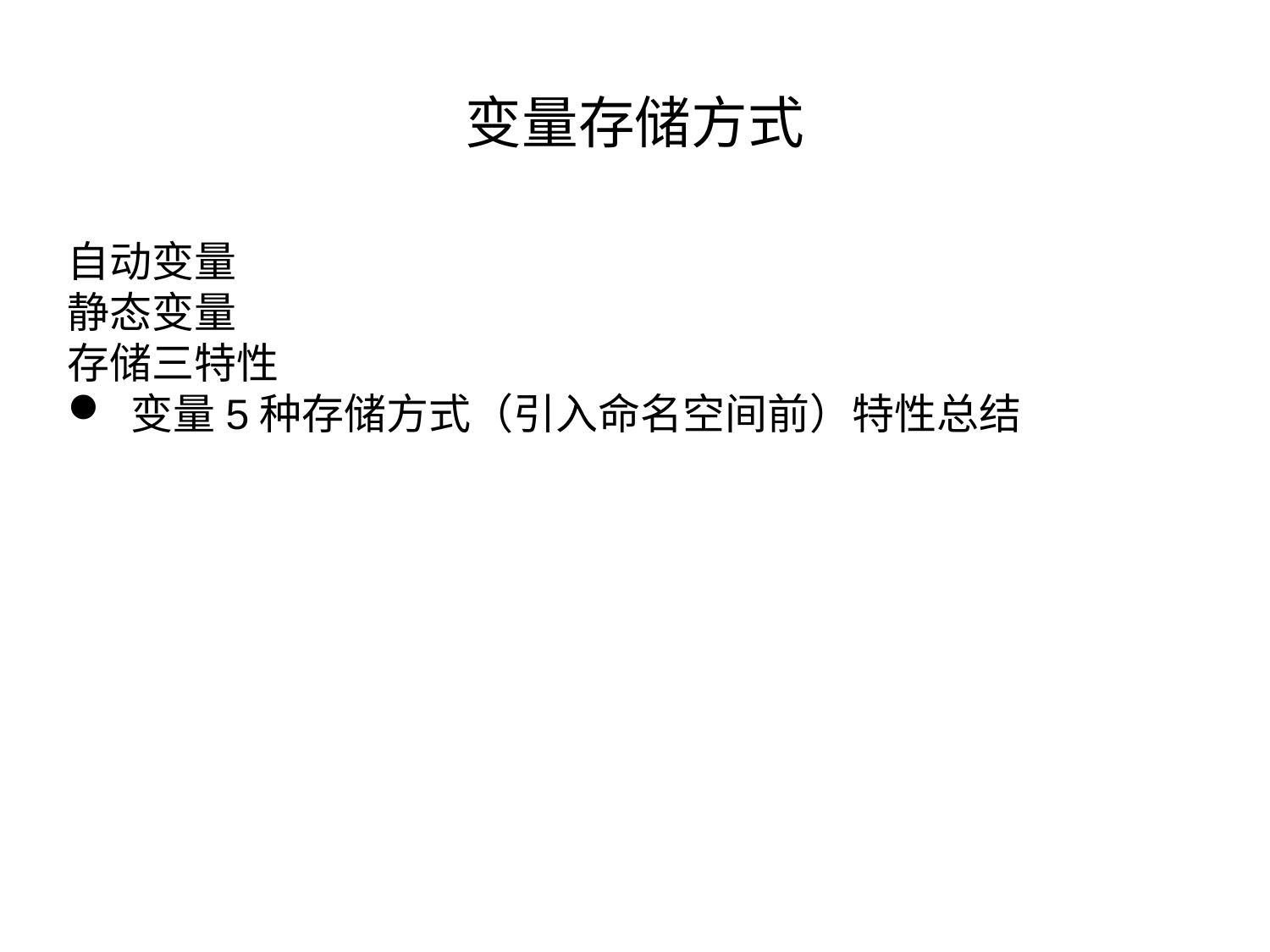

变量存储方式
自动变量
静态变量
存储三特性
变量5种存储方式（引入命名空间前）特性总结